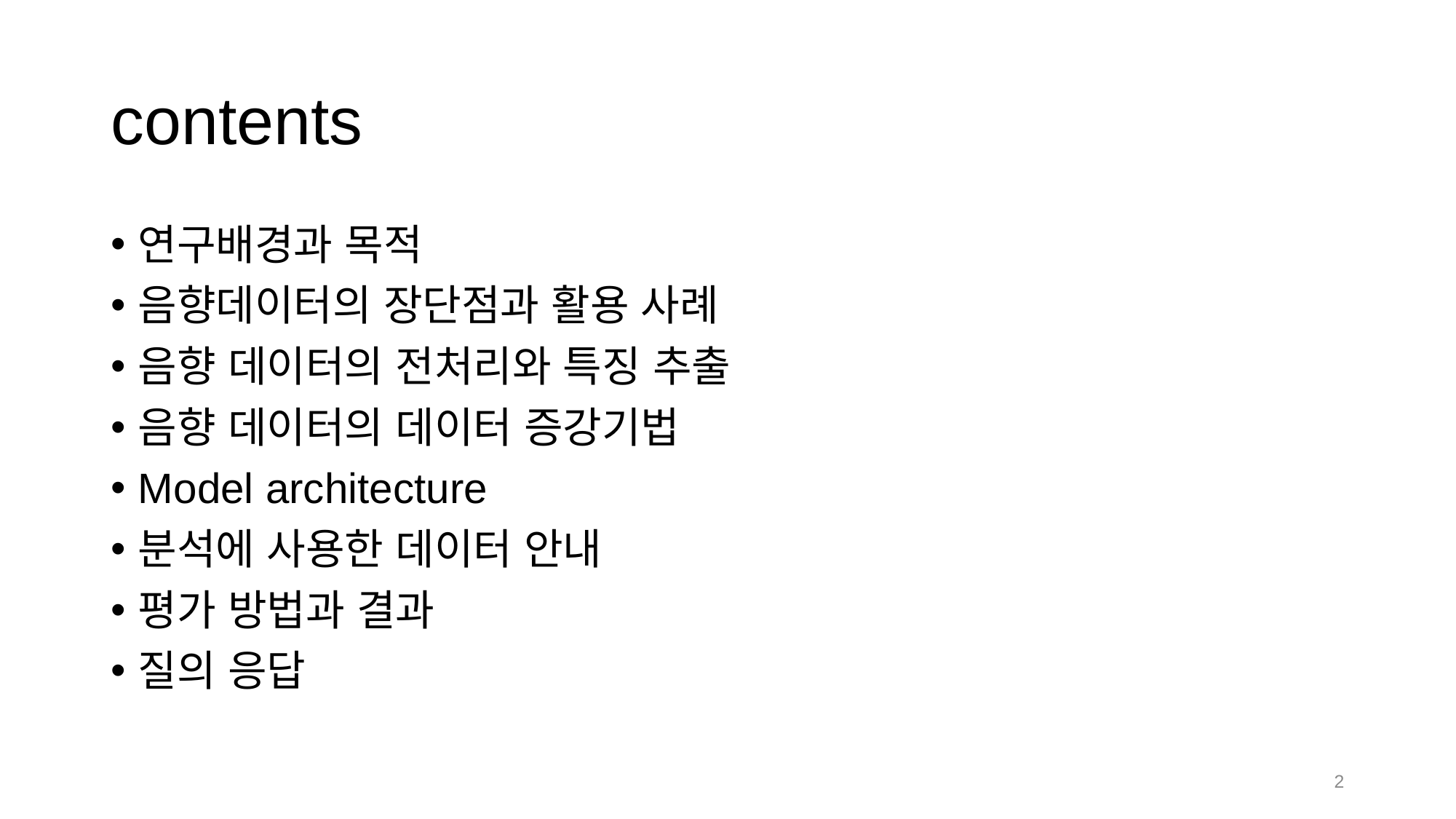

# contents
연구배경과 목적
음향데이터의 장단점과 활용 사례
음향 데이터의 전처리와 특징 추출
음향 데이터의 데이터 증강기법
Model architecture
분석에 사용한 데이터 안내
평가 방법과 결과
질의 응답

2